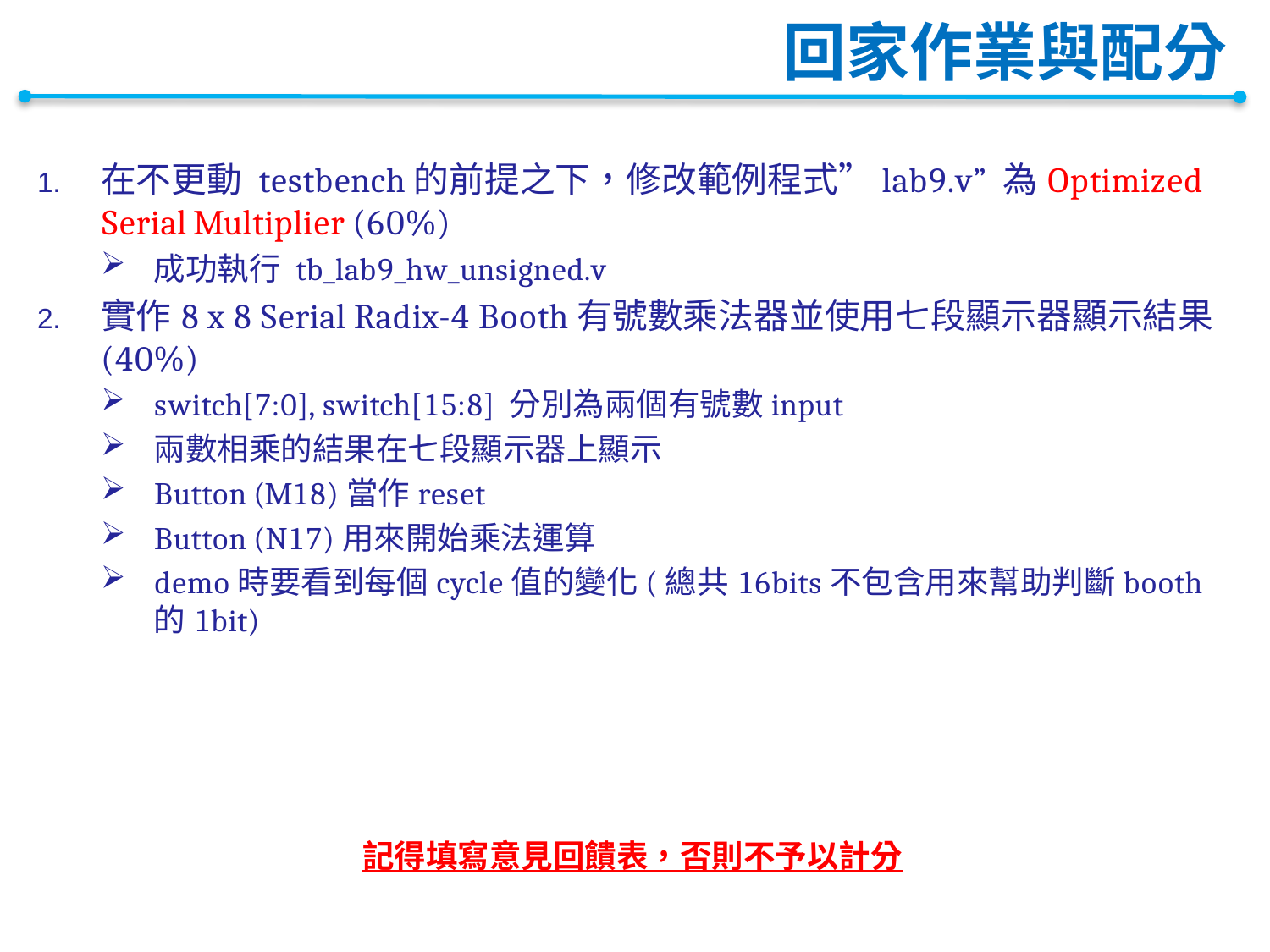

# 回家作業與配分

在不更動 testbench的前提之下，修改範例程式”lab9.v” 為Optimized Serial Multiplier (60%)
成功執行 tb_lab9_hw_unsigned.v
實作8 x 8 Serial Radix-4 Booth有號數乘法器並使用七段顯示器顯示結果 (40%)
switch[7:0], switch[15:8] 分別為兩個有號數input
兩數相乘的結果在七段顯示器上顯示
Button (M18)當作reset
Button (N17)用來開始乘法運算
demo時要看到每個cycle值的變化(總共16bits不包含用來幫助判斷booth的1bit)
記得填寫意見回饋表，否則不予以計分